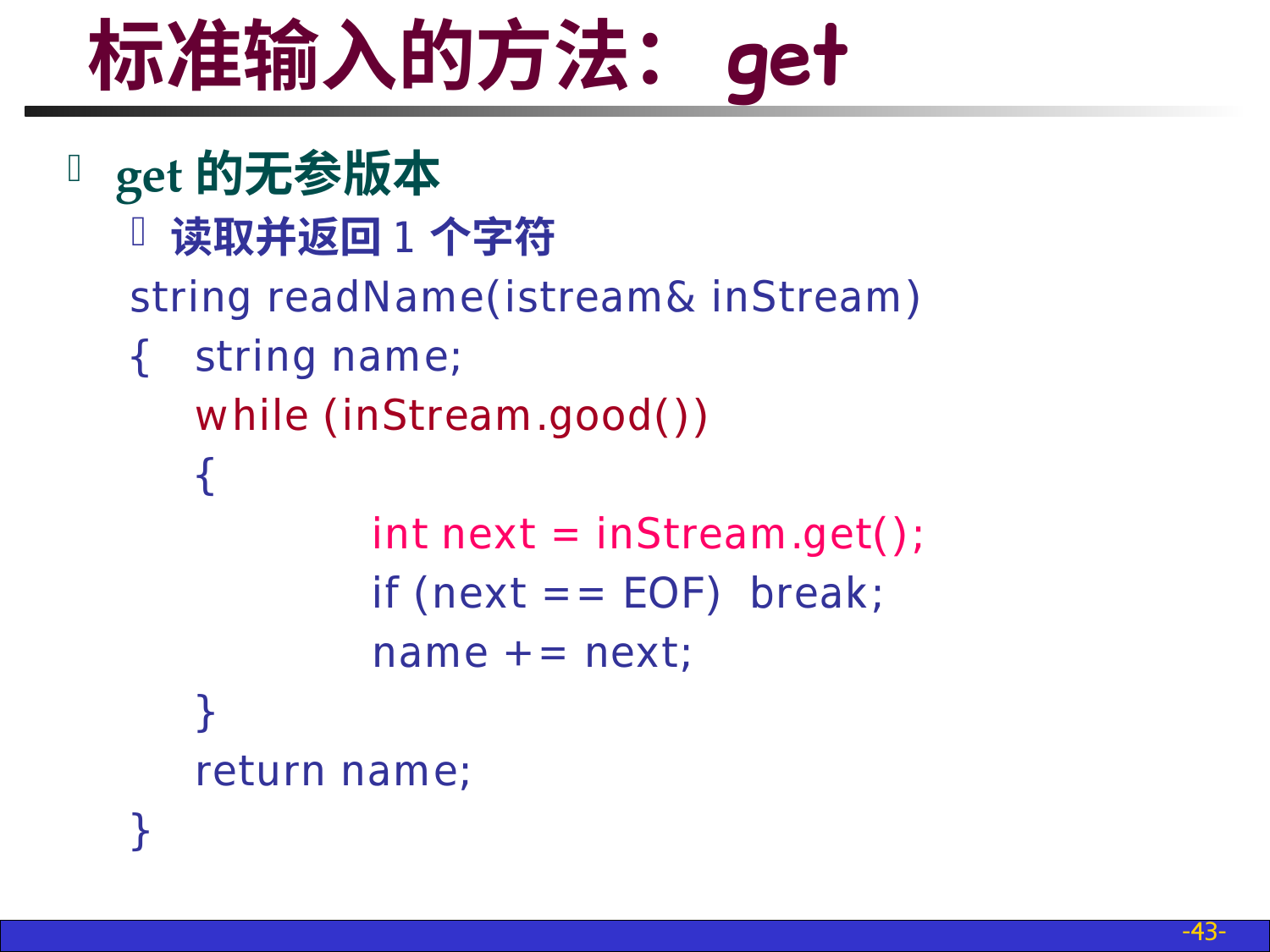

# 标准输入的方法：get
get的无参版本
读取并返回1个字符
string readName(istream& inStream)
{	  string name;
	  while (inStream.good())
	  {
		      int next = inStream.get();
		      if (next == EOF)  break;
		      name += next;
	  }
	  return name;
}
-43-